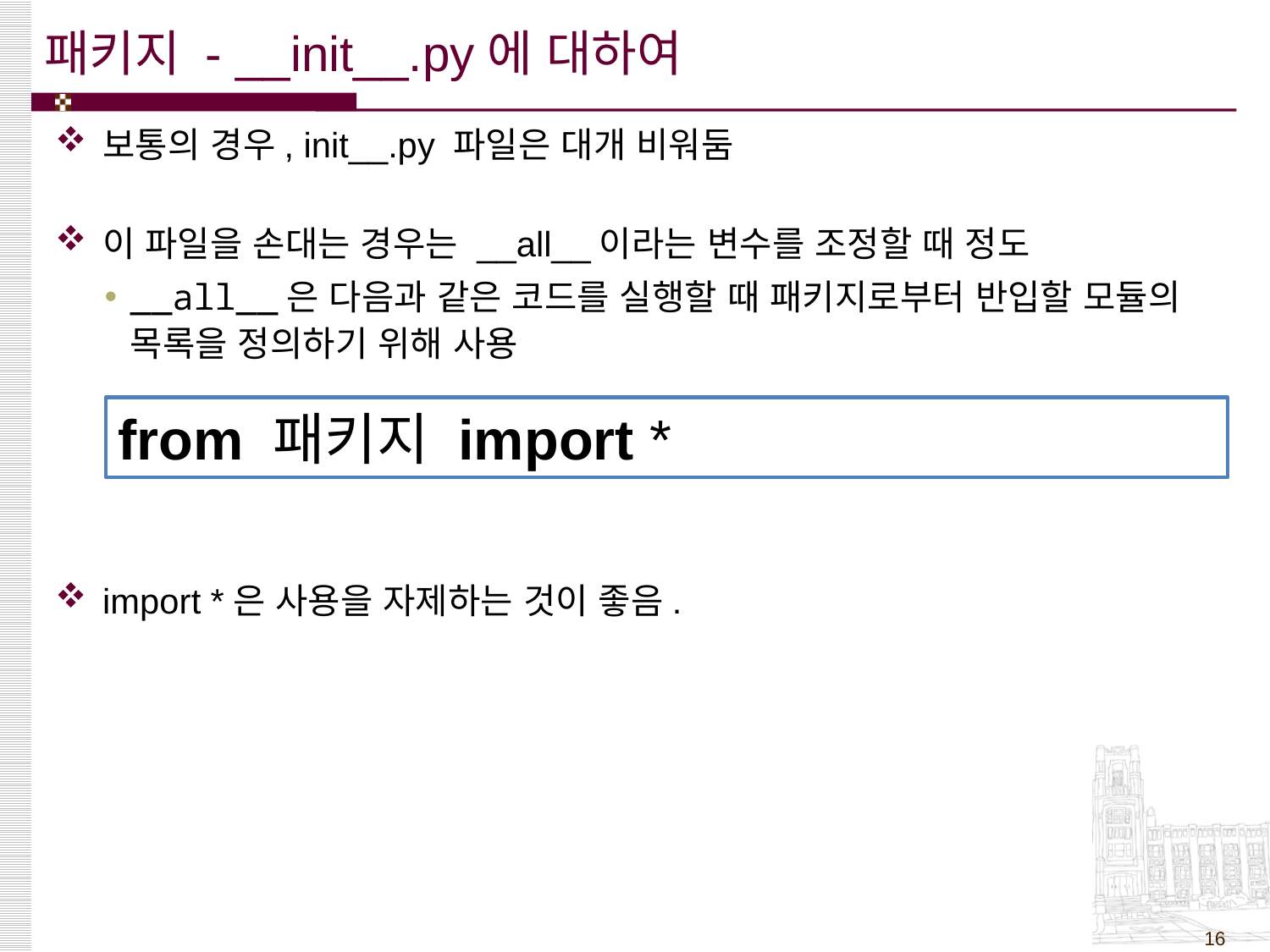

# 패키지 - __init__.py에 대하여
보통의 경우, init__.py 파일은 대개 비워둠

이 파일을 손대는 경우는 __all__이라는 변수를 조정할 때 정도
__all__은 다음과 같은 코드를 실행할 때 패키지로부터 반입할 모듈의 목록을 정의하기 위해 사용

import *은 사용을 자제하는 것이 좋음.
from 패키지 import *